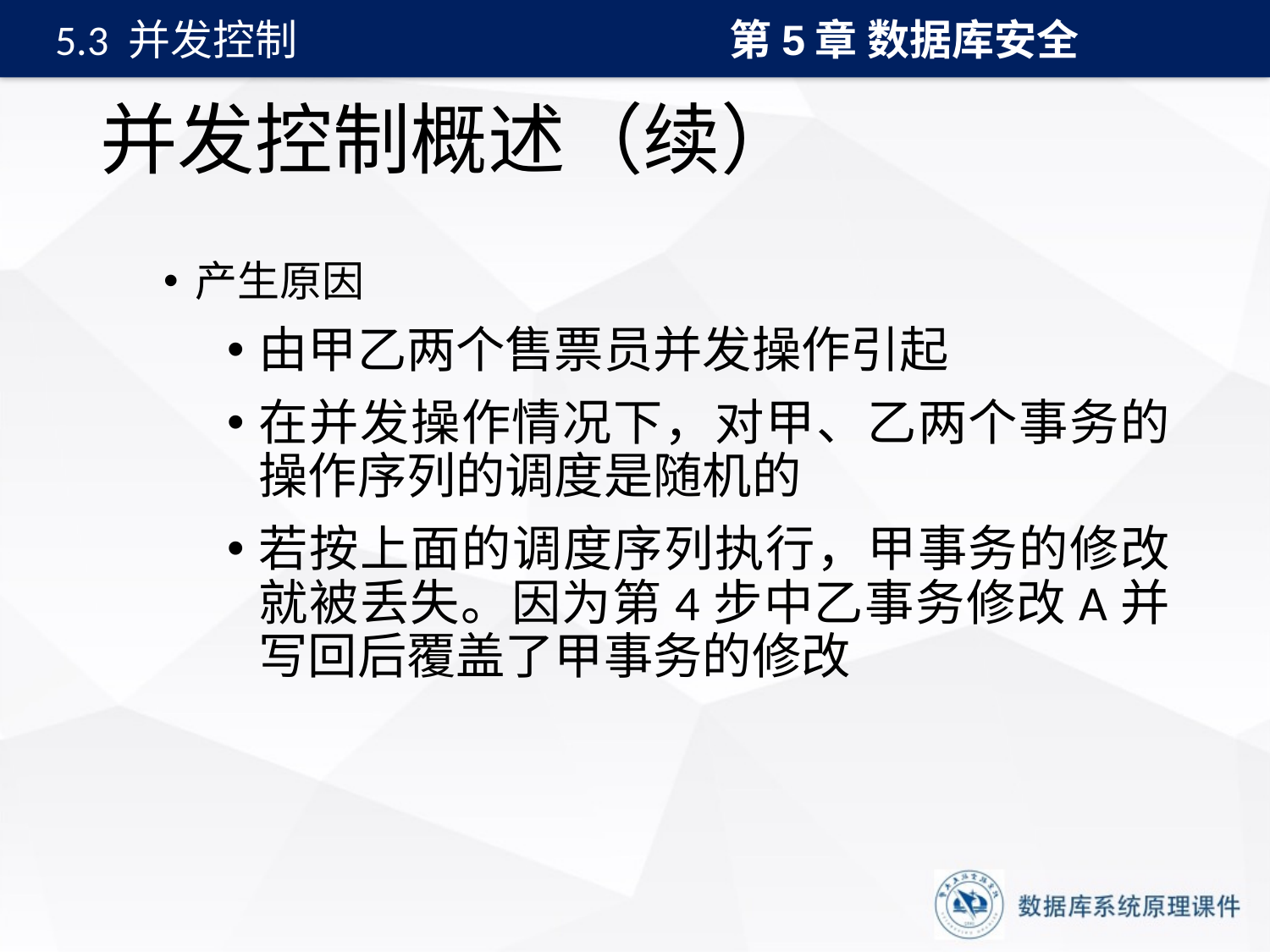

第5章 数据库安全
5.3 并发控制
# 并发控制概述（续）
产生原因
由甲乙两个售票员并发操作引起
在并发操作情况下，对甲、乙两个事务的操作序列的调度是随机的
若按上面的调度序列执行，甲事务的修改就被丢失。因为第4步中乙事务修改A并写回后覆盖了甲事务的修改